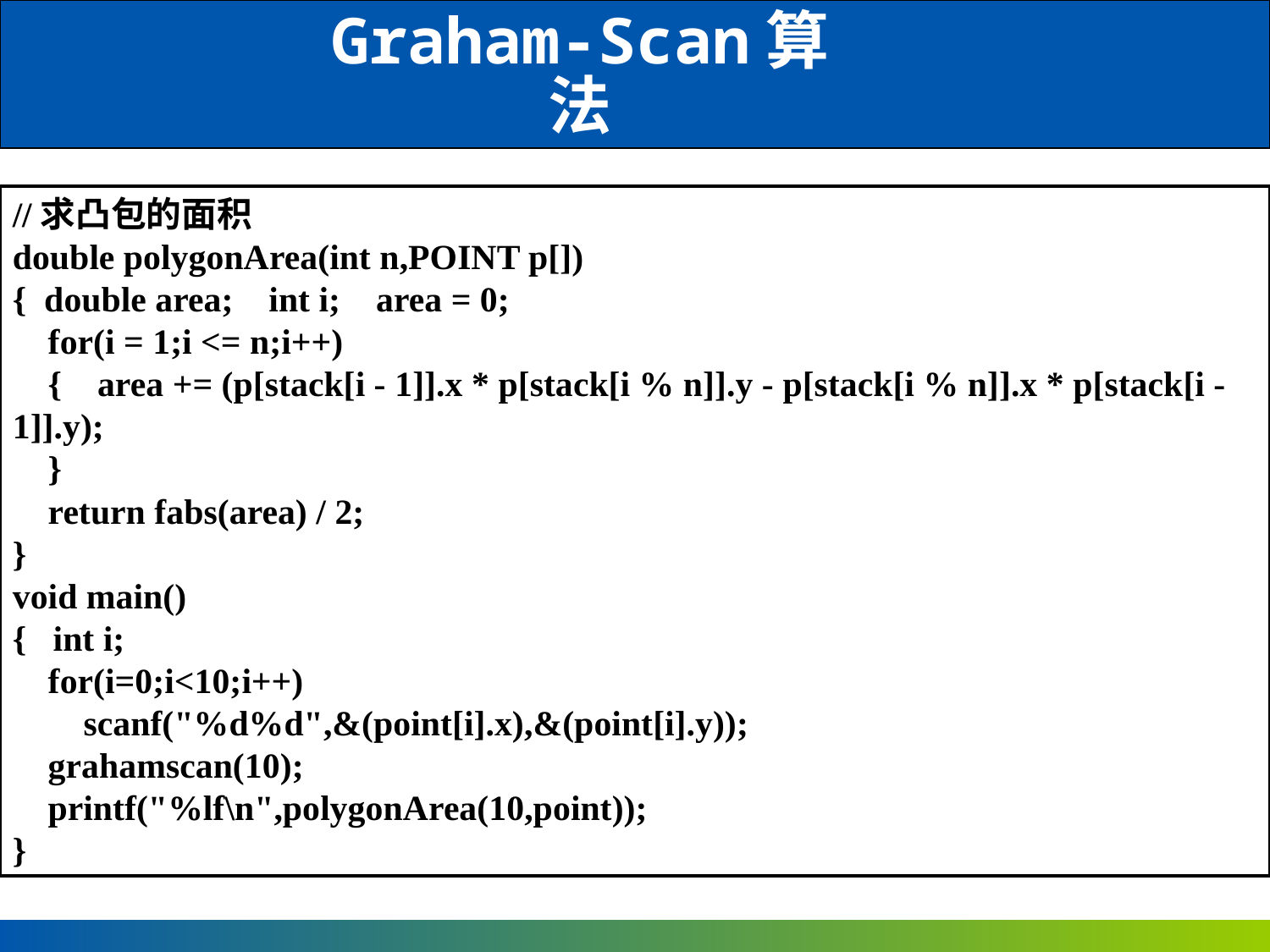

Graham-Scan算法
//求凸包的面积
double polygonArea(int n,POINT p[])
{  double area;    int i;    area = 0;
    for(i = 1;i <= n;i++)
    {    area += (p[stack[i - 1]].x * p[stack[i % n]].y - p[stack[i % n]].x * p[stack[i - 1]].y);
    }
    return fabs(area) / 2;
}
void main()
{   int i;
    for(i=0;i<10;i++)
        scanf("%d%d",&(point[i].x),&(point[i].y));
    grahamscan(10);
    printf("%lf\n",polygonArea(10,point));
}